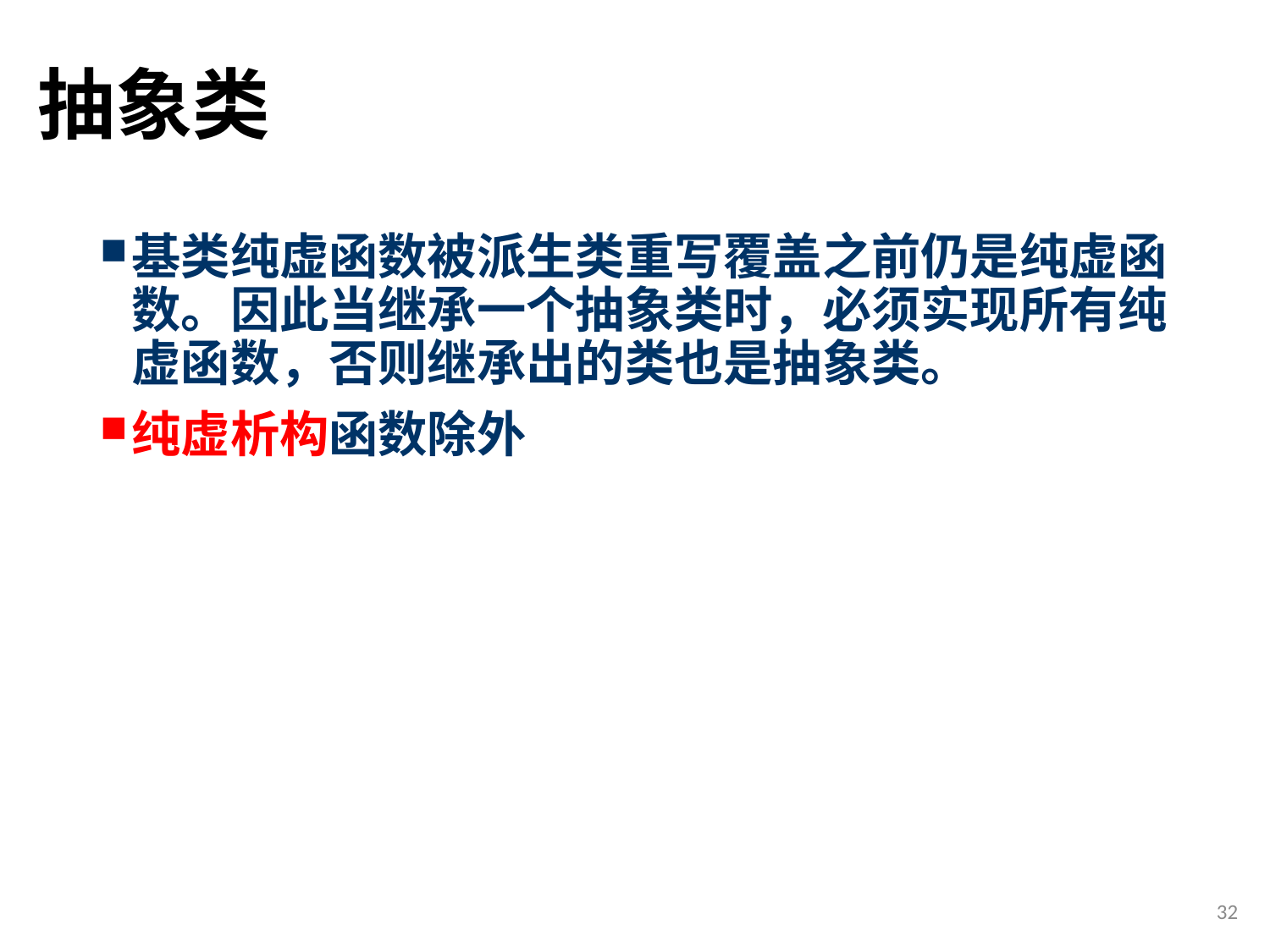

# 抽象类
基类纯虚函数被派生类重写覆盖之前仍是纯虚函数。因此当继承一个抽象类时，必须实现所有纯虚函数，否则继承出的类也是抽象类。
纯虚析构函数除外

32